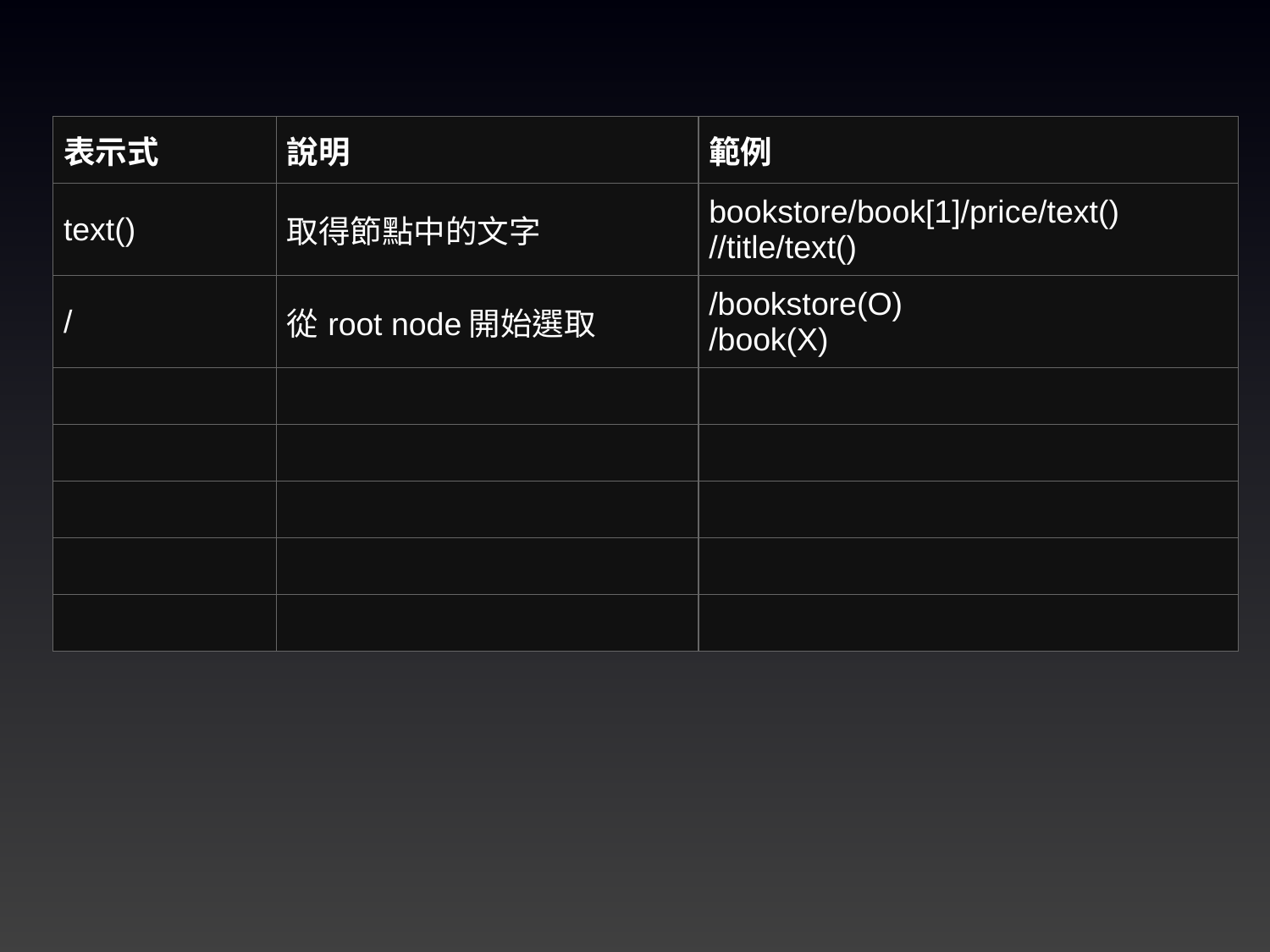

| 表示式 | 說明 | 範例 |
| --- | --- | --- |
| text() | 取得節點中的文字 | bookstore/book[1]/price/text() //title/text() |
| / | 從root node開始選取 | /bookstore(O) /book(X) |
|  |  |  |
|  |  |  |
|  |  |  |
|  |  |  |
|  |  |  |